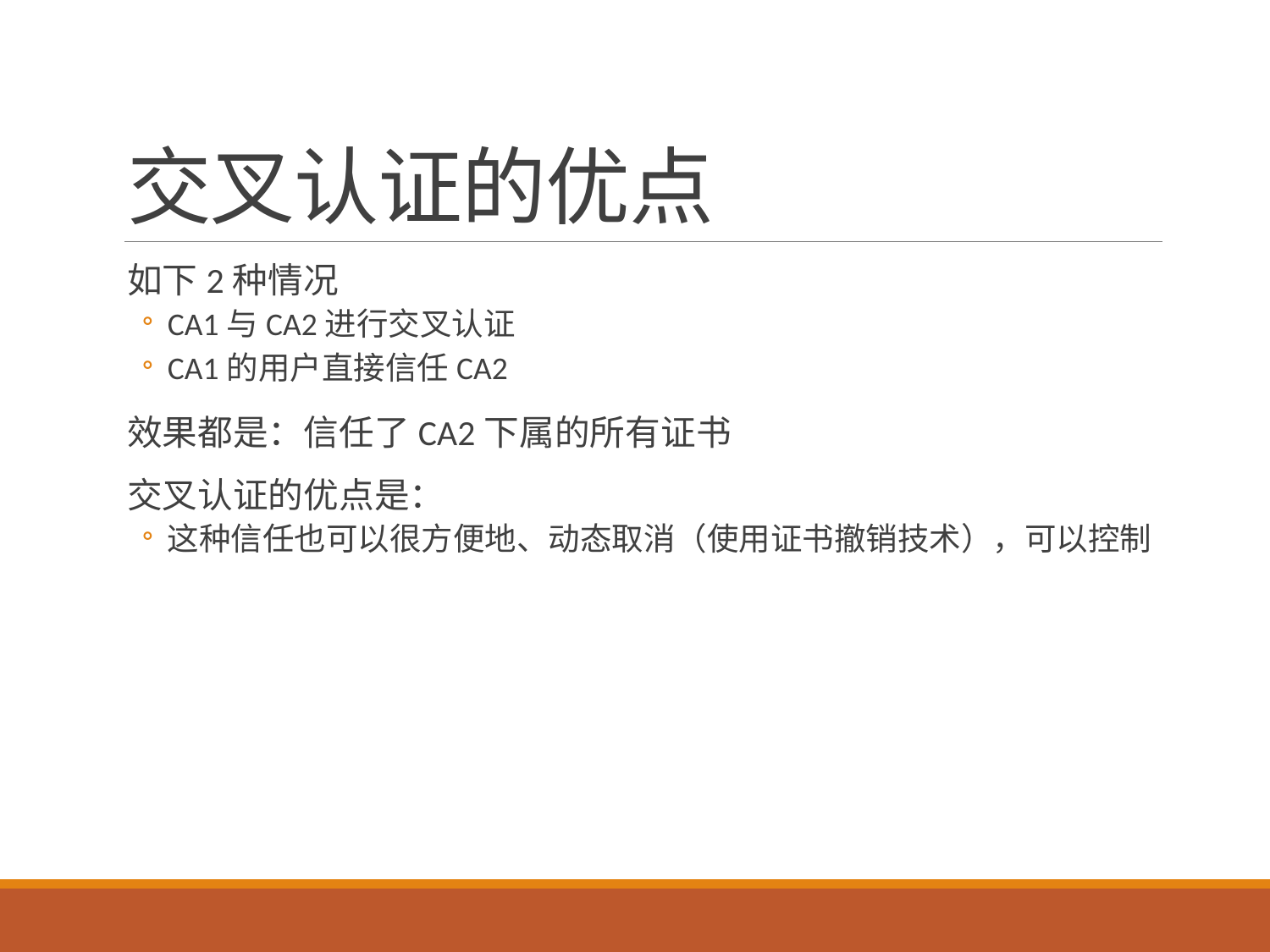

# 交叉认证的优点
如下2种情况
CA1与CA2进行交叉认证
CA1的用户直接信任CA2
效果都是：信任了CA2下属的所有证书
交叉认证的优点是：
这种信任也可以很方便地、动态取消（使用证书撤销技术），可以控制
83